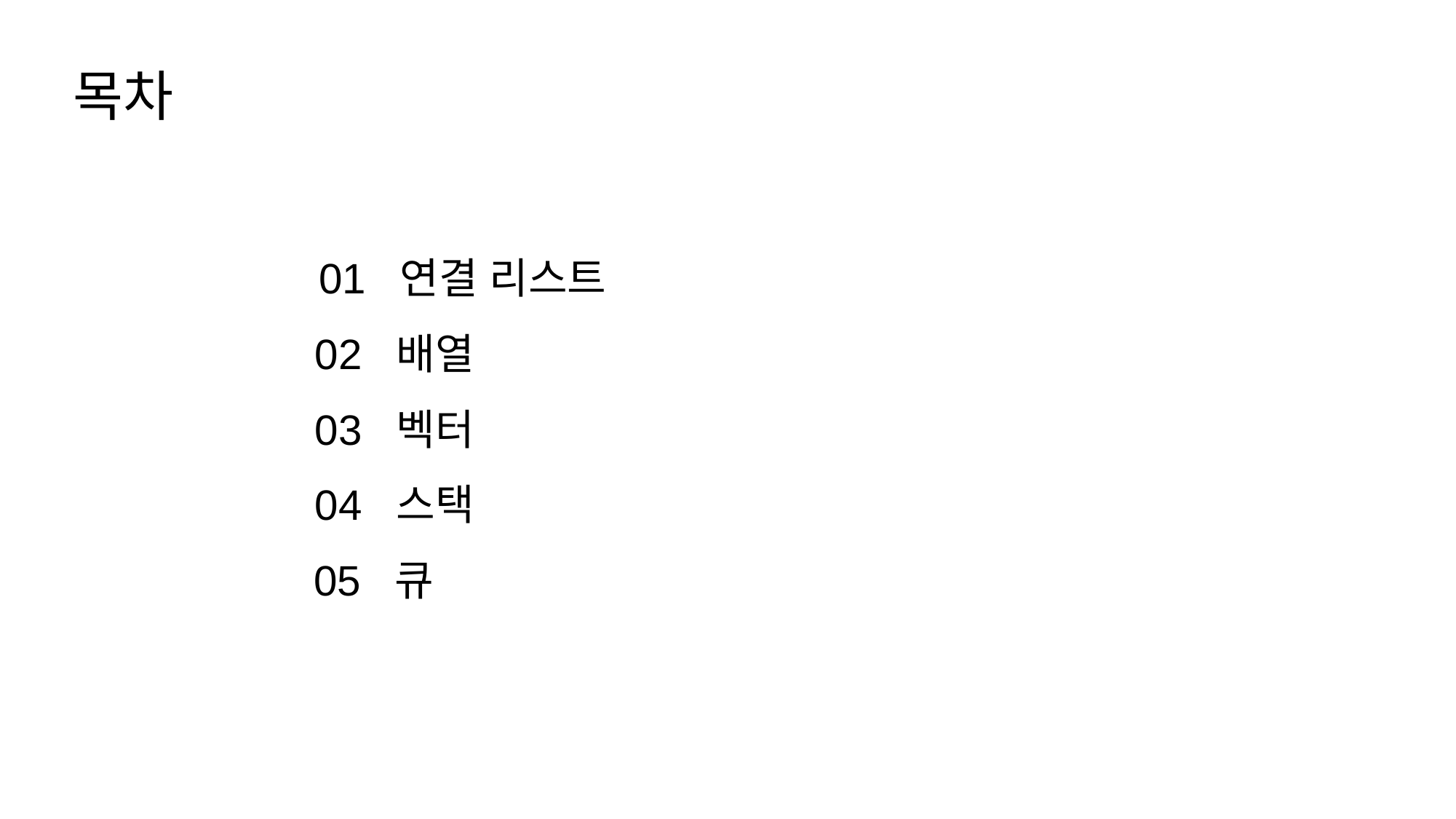

목차
01  연결 리스트
02  배열
03  벡터
04  스택
05  큐